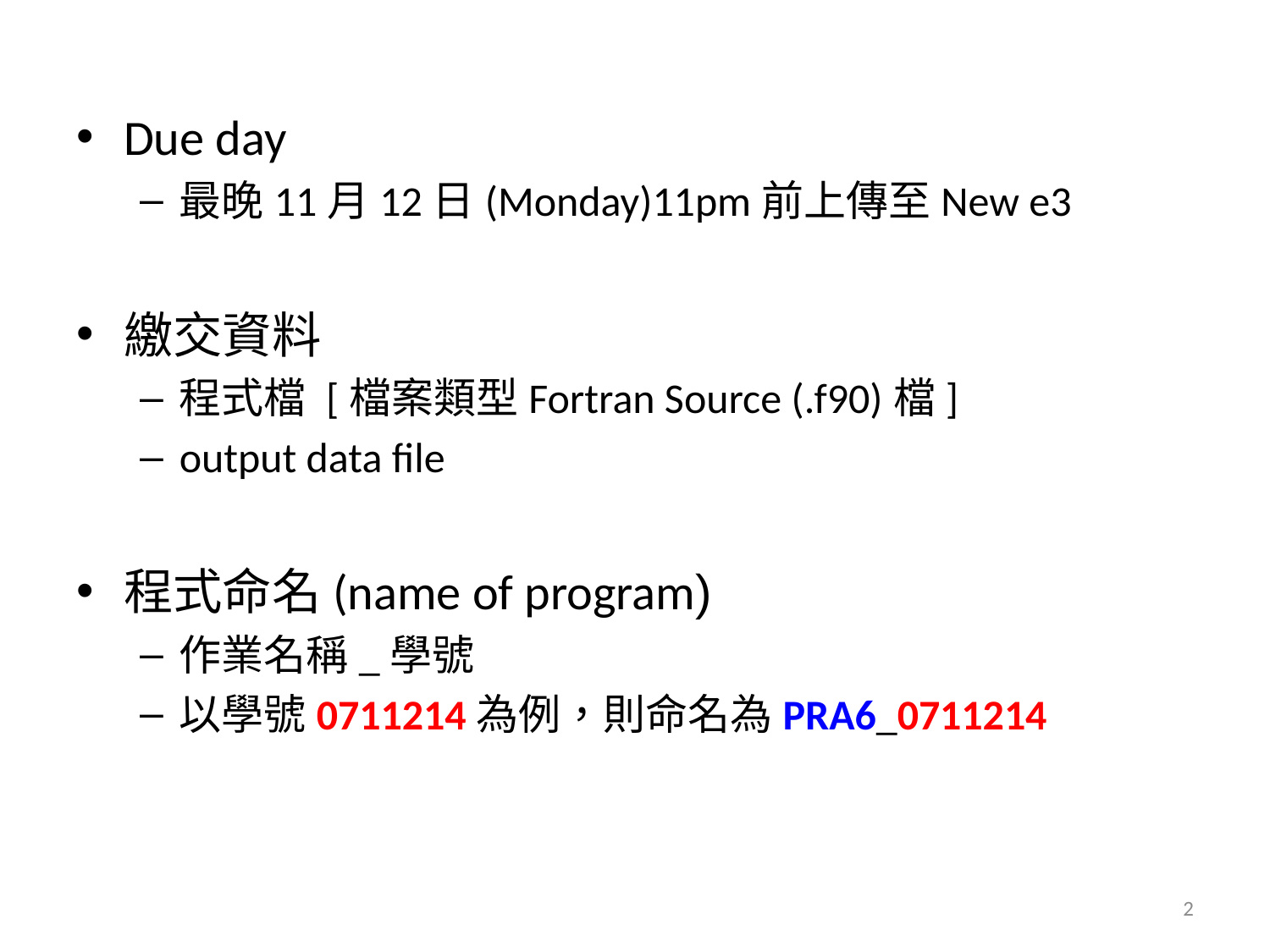

Due day
最晚11月12日(Monday)11pm前上傳至New e3

繳交資料
程式檔 [檔案類型Fortran Source (.f90)檔]
output data file

程式命名(name of program)
作業名稱_學號
以學號0711214為例，則命名為PRA6_0711214

2